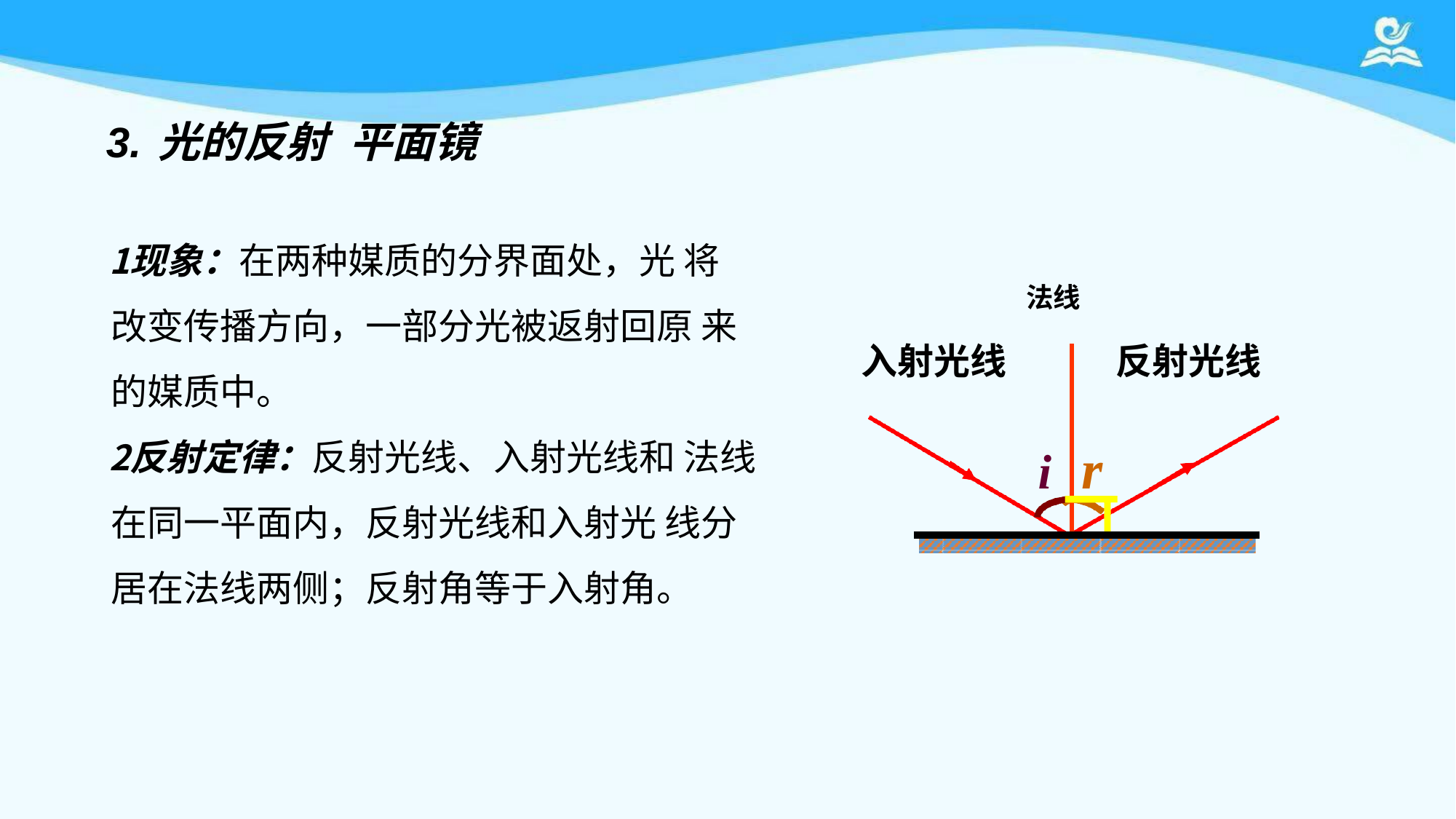

# 3.	光的反射	平面镜
现象：在两种媒质的分界面处，光 将改变传播方向，一部分光被返射回原 来的媒质中。
反射定律：反射光线、入射光线和 法线在同一平面内，反射光线和入射光 线分居在法线两侧；反射角等于入射角。
法线
入射光线
反射光线

i	r